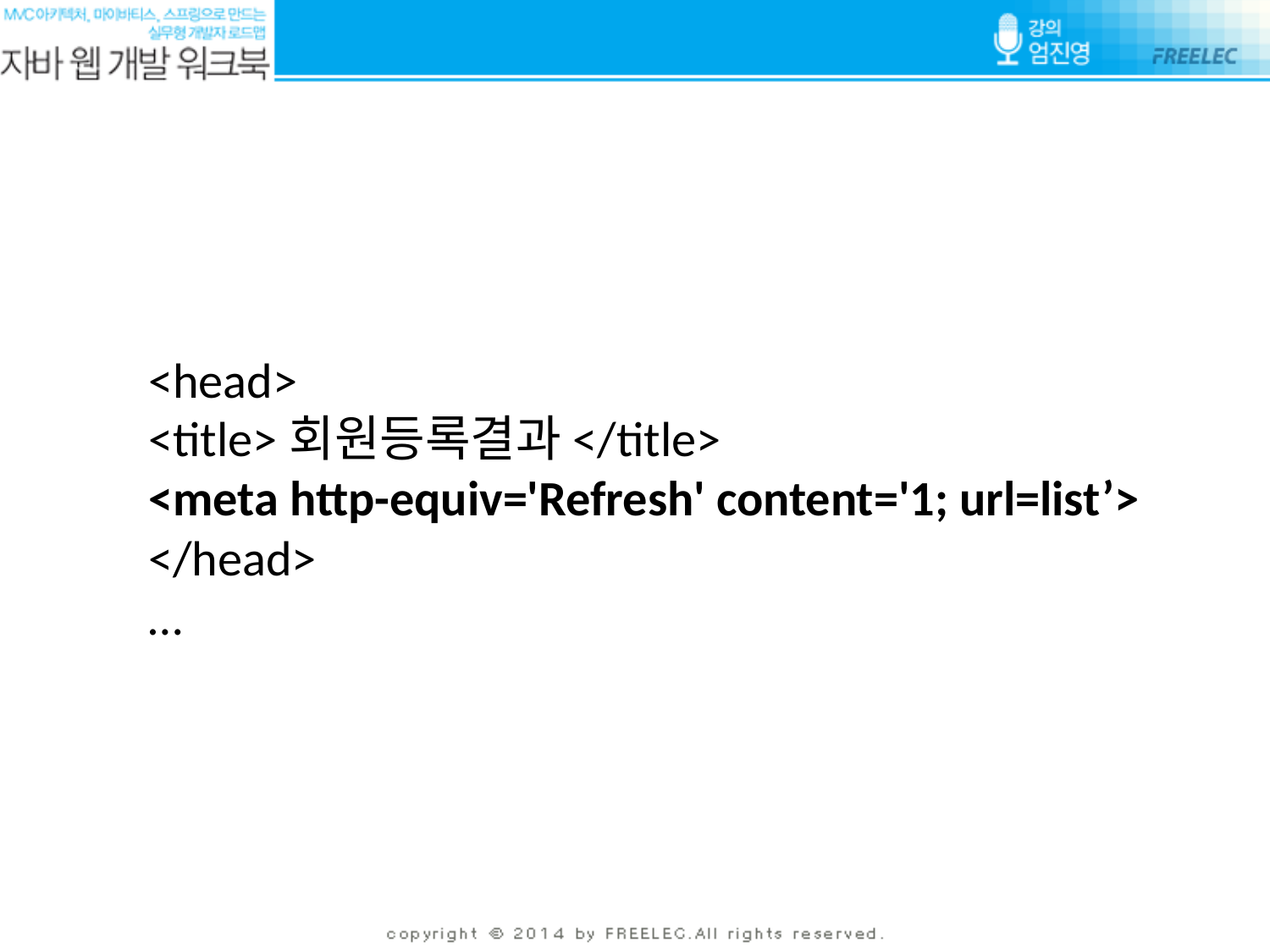

# <head> <title>회원등록결과</title> <meta http-equiv='Refresh' content='1; url=list’> </head> …